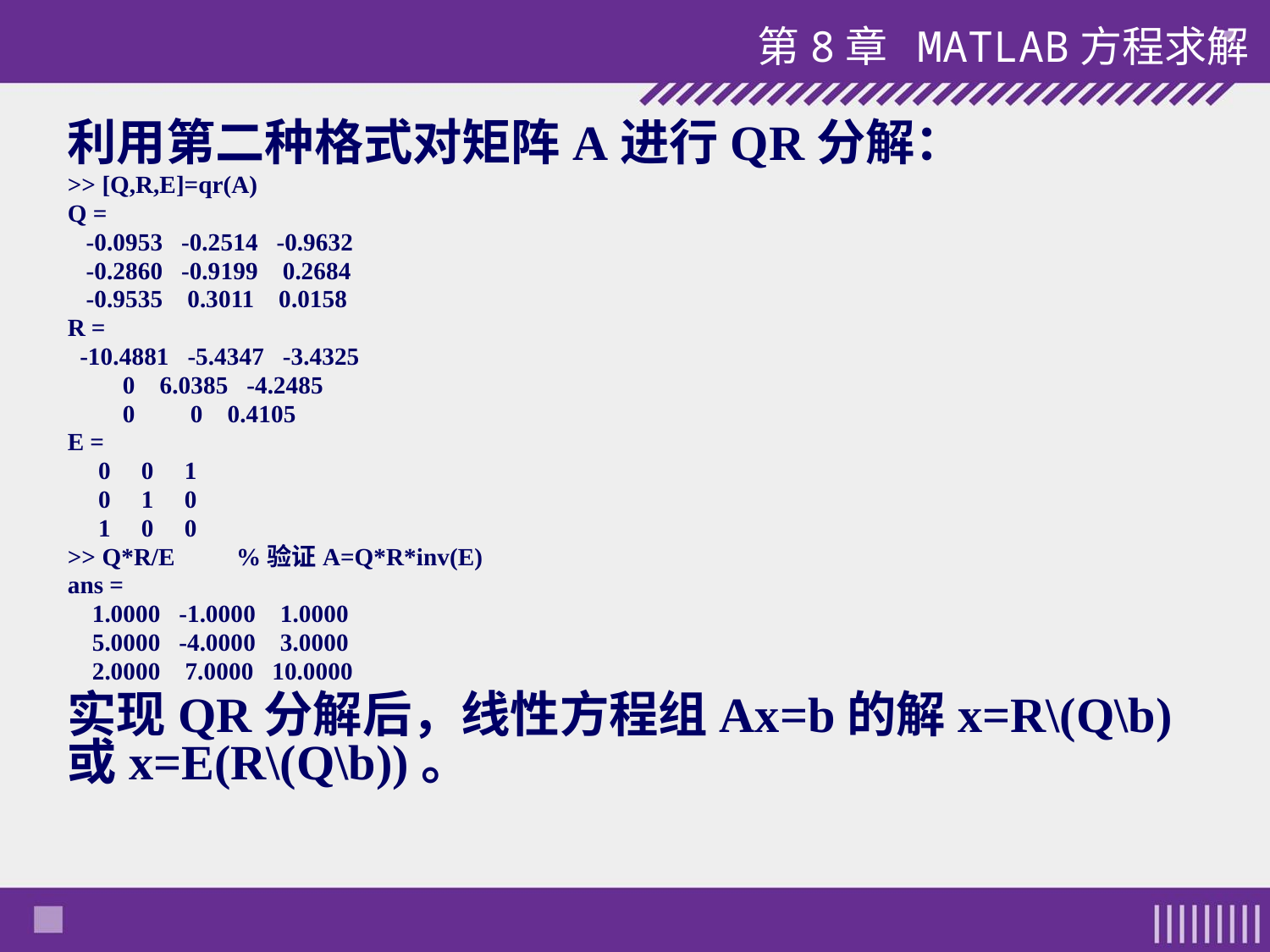

第8章  MATLAB方程求解
利用第二种格式对矩阵A进行QR分解：
>> [Q,R,E]=qr(A)
Q =
   -0.0953   -0.2514   -0.9632
   -0.2860   -0.9199    0.2684
   -0.9535    0.3011    0.0158
R =
  -10.4881   -5.4347   -3.4325
         0    6.0385   -4.2485
         0         0    0.4105
E =
     0     0     1
     0     1     0
     1     0     0
>> Q*R/E          %验证A=Q*R*inv(E)
ans =
    1.0000   -1.0000    1.0000
    5.0000   -4.0000    3.0000
    2.0000    7.0000   10.0000
实现QR分解后，线性方程组Ax=b的解x=R\(Q\b)或x=E(R\(Q\b))。